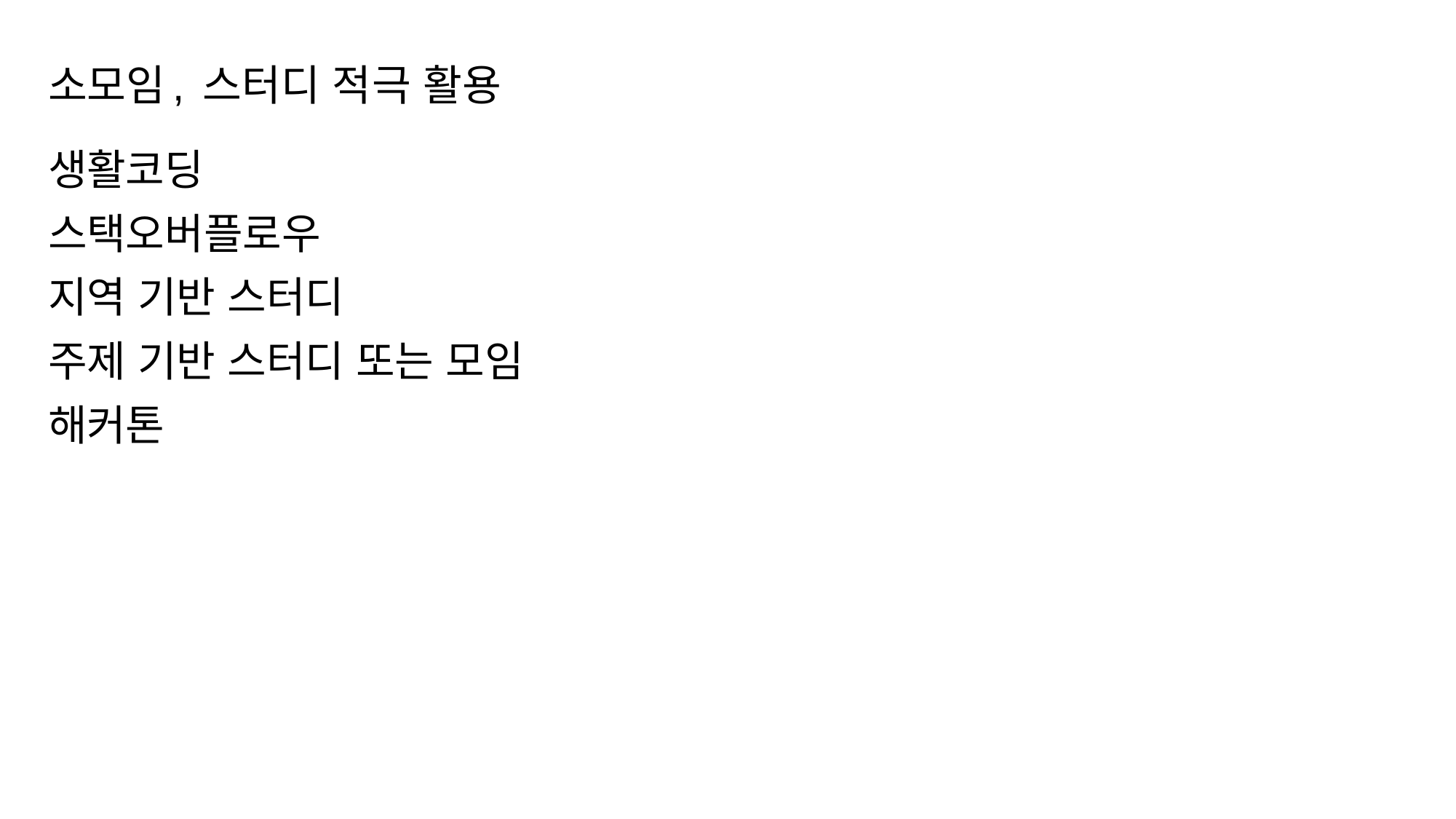

# 소모임, 스터디 적극 활용
생활코딩
스택오버플로우
지역 기반 스터디
주제 기반 스터디 또는 모임
해커톤